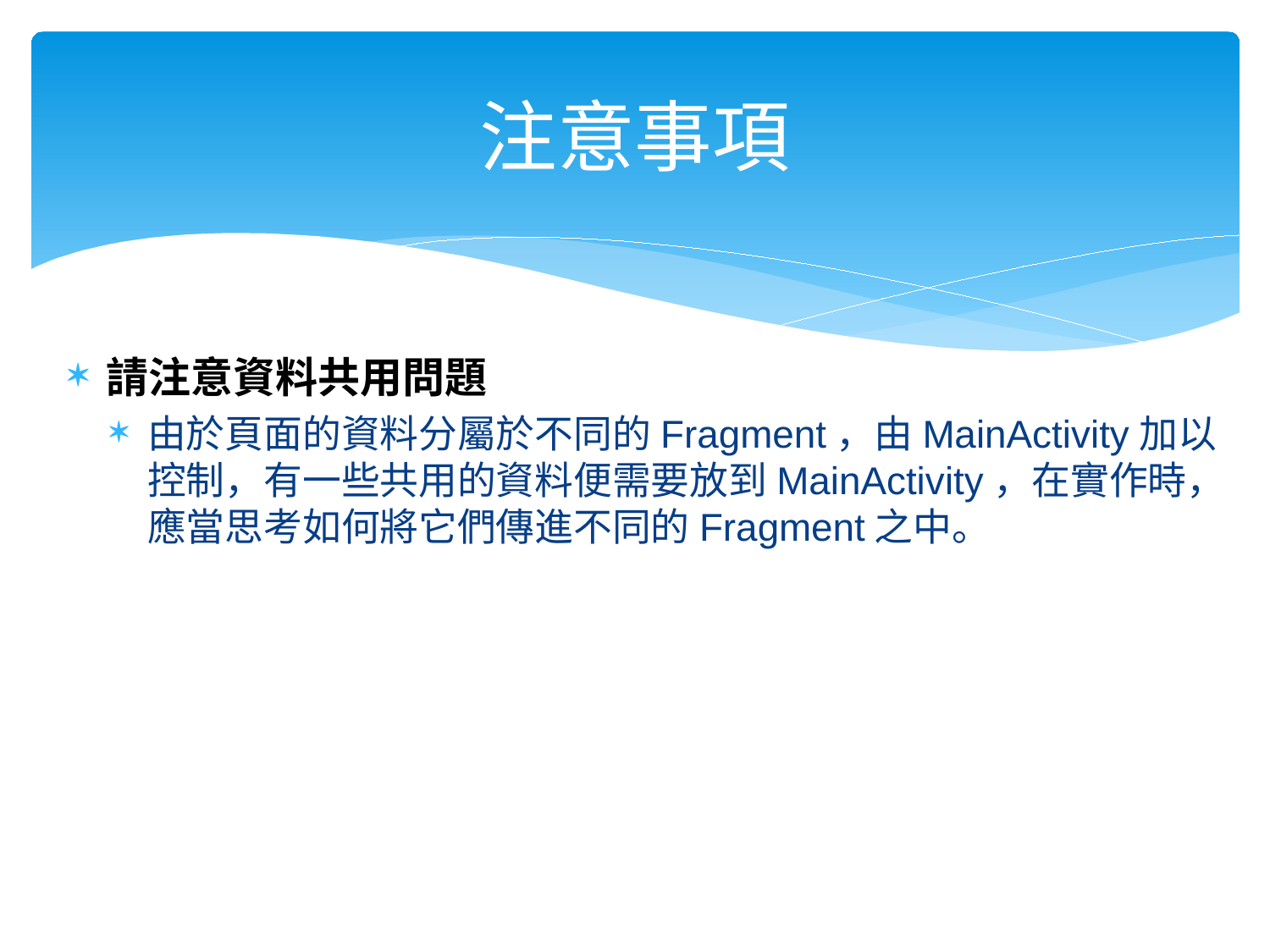

# 注意事項
請注意資料共用問題
由於頁面的資料分屬於不同的Fragment，由MainActivity加以控制，有一些共用的資料便需要放到MainActivity，在實作時，應當思考如何將它們傳進不同的Fragment之中。